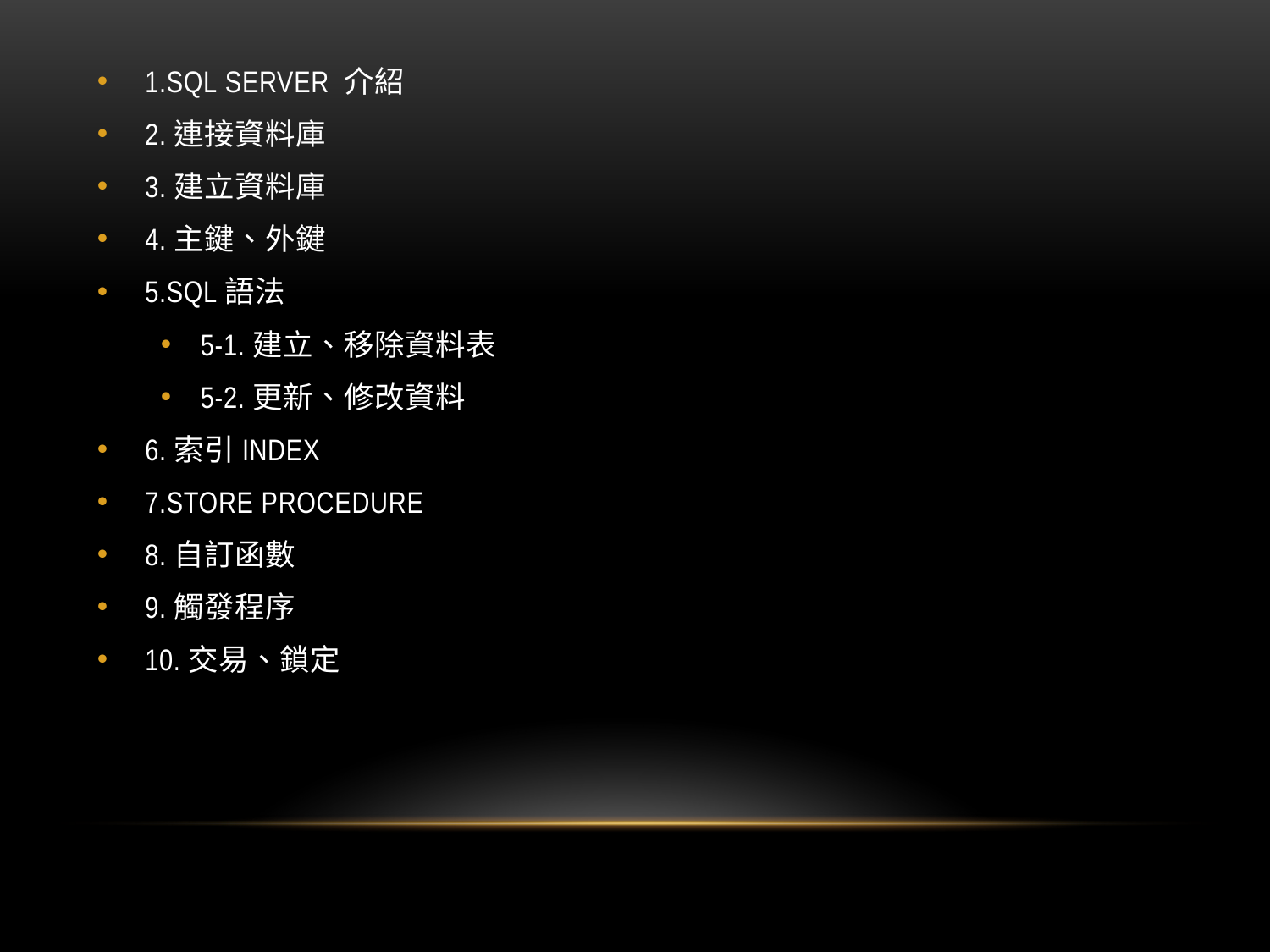

1.SQL SERVER 介紹
2.連接資料庫
3.建立資料庫
4.主鍵、外鍵
5.SQL語法
5-1.建立、移除資料表
5-2.更新、修改資料
6.索引INDEX
7.STORE PROCEDURE
8.自訂函數
9.觸發程序
10.交易、鎖定